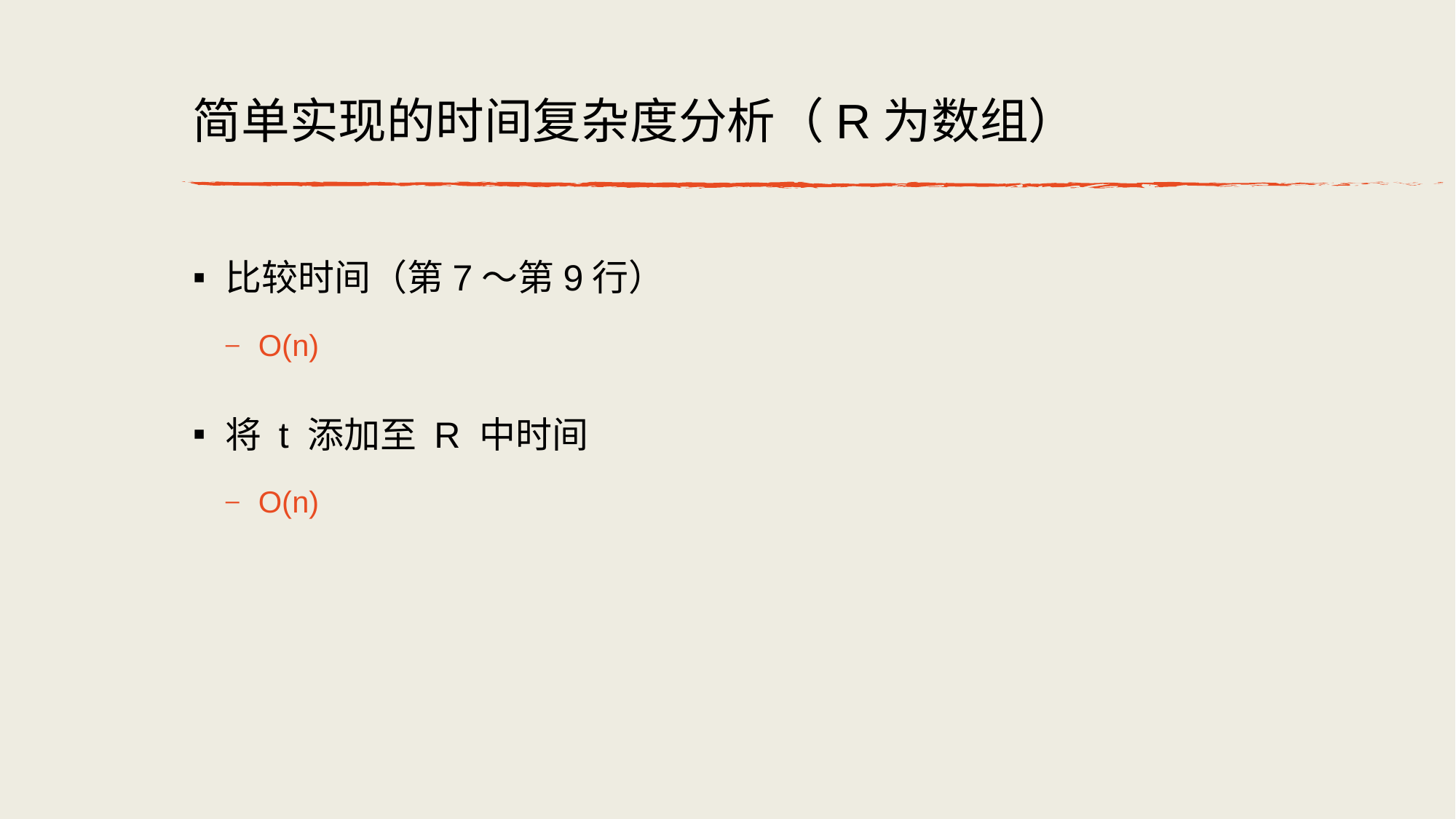

# 简单实现的时间复杂度分析（R为数组）
比较时间（第7～第9行）
O(n)
将 t 添加至 R 中时间
O(n)